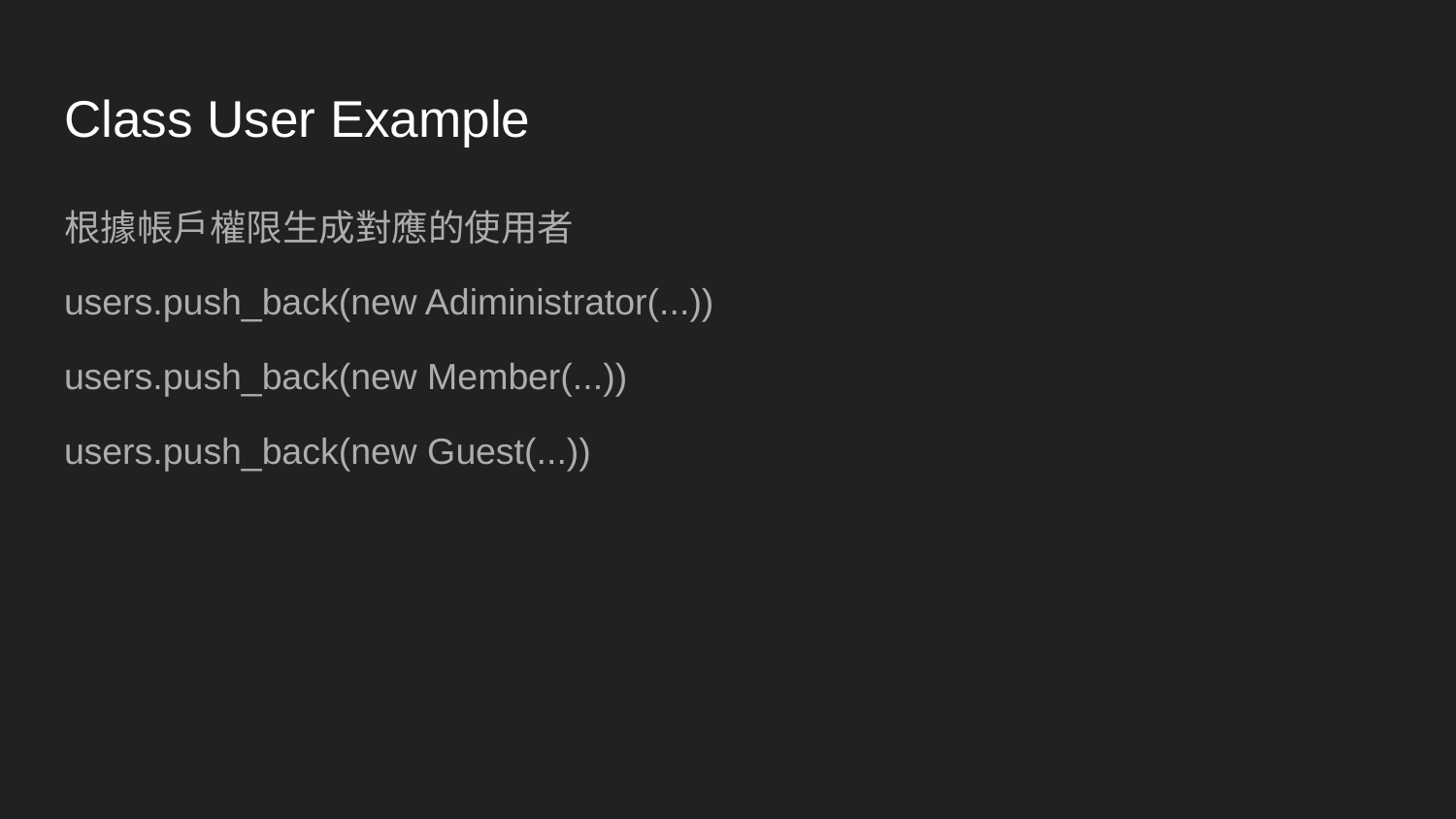

# Class User Example
根據帳戶權限生成對應的使用者
users.push_back(new Adiministrator(...))
users.push_back(new Member(...))
users.push_back(new Guest(...))